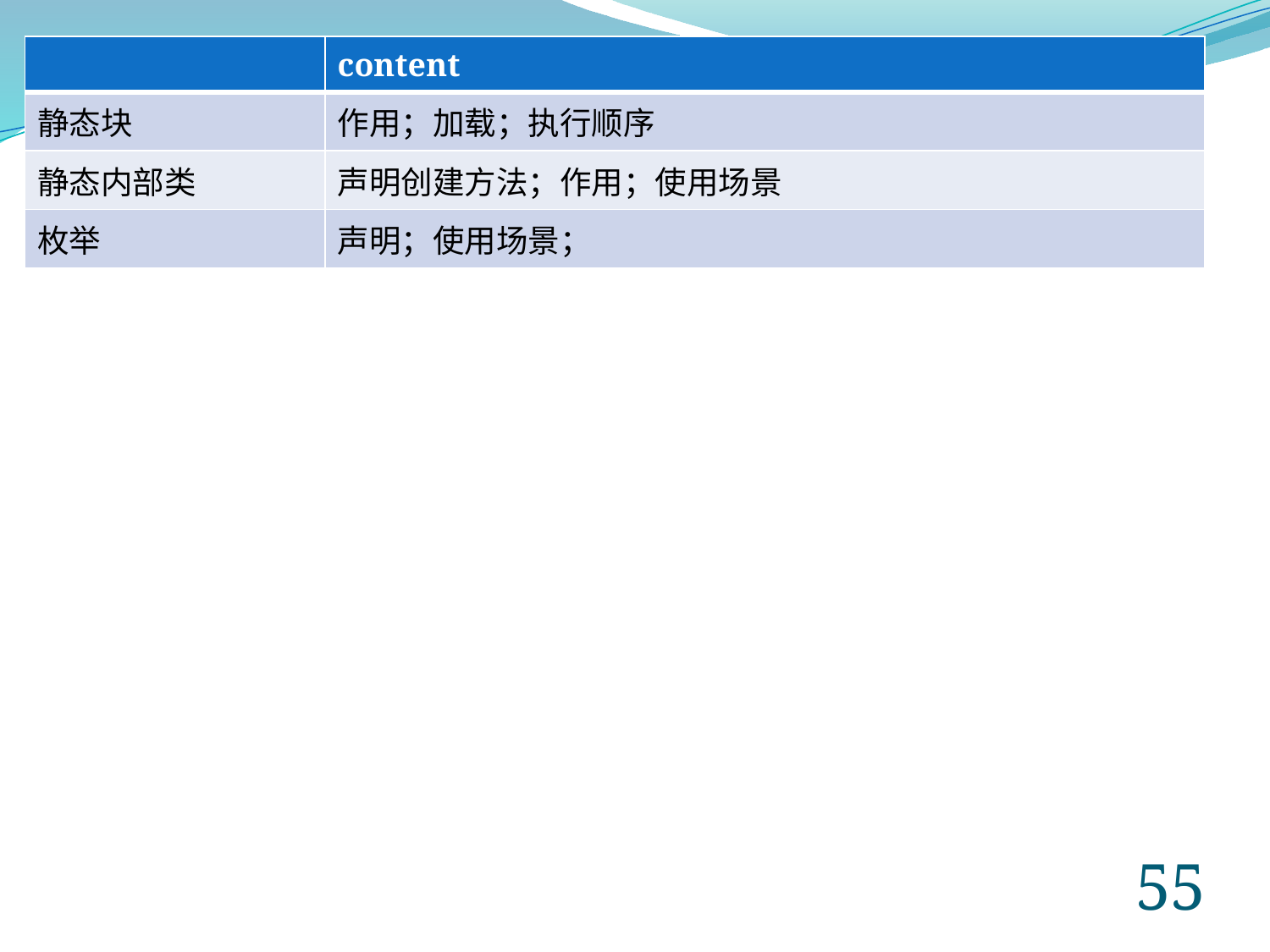

|  | content |
| --- | --- |
| 静态块 | 作用；加载；执行顺序 |
| 静态内部类 | 声明创建方法；作用；使用场景 |
| 枚举 | 声明；使用场景； |
55